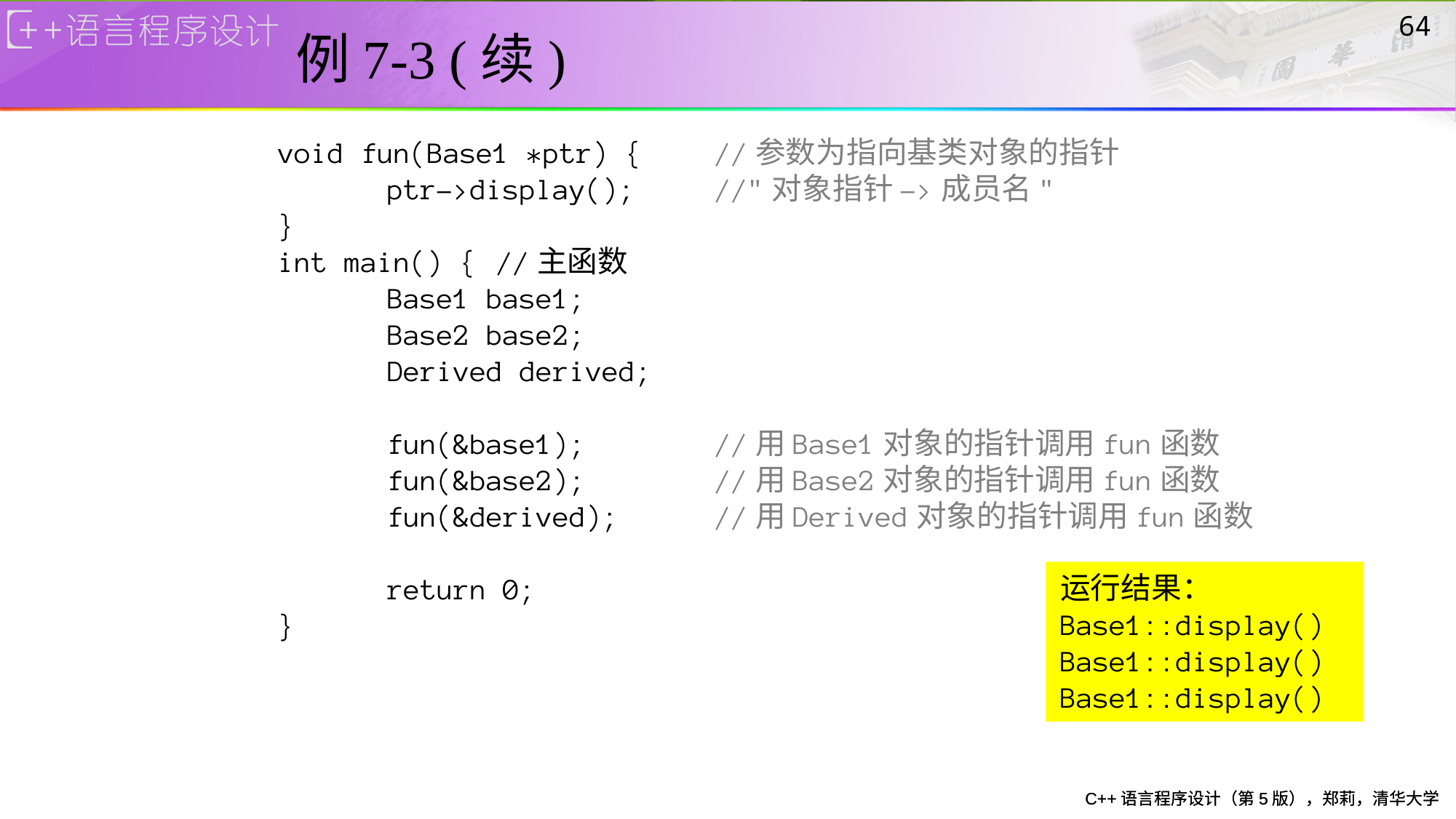

# 例7-3 (续)
64
void fun(Base1 *ptr) { 	//参数为指向基类对象的指针
	ptr->display();	//"对象指针->成员名"
}
int main() {	//主函数
	Base1 base1;
	Base2 base2;
	Derived derived;

	fun(&base1);		//用Base1对象的指针调用fun函数
	fun(&base2);		//用Base2对象的指针调用fun函数
	fun(&derived);	//用Derived对象的指针调用fun函数

	return 0;
}
运行结果：
Base1::display()
Base1::display()
Base1::display()